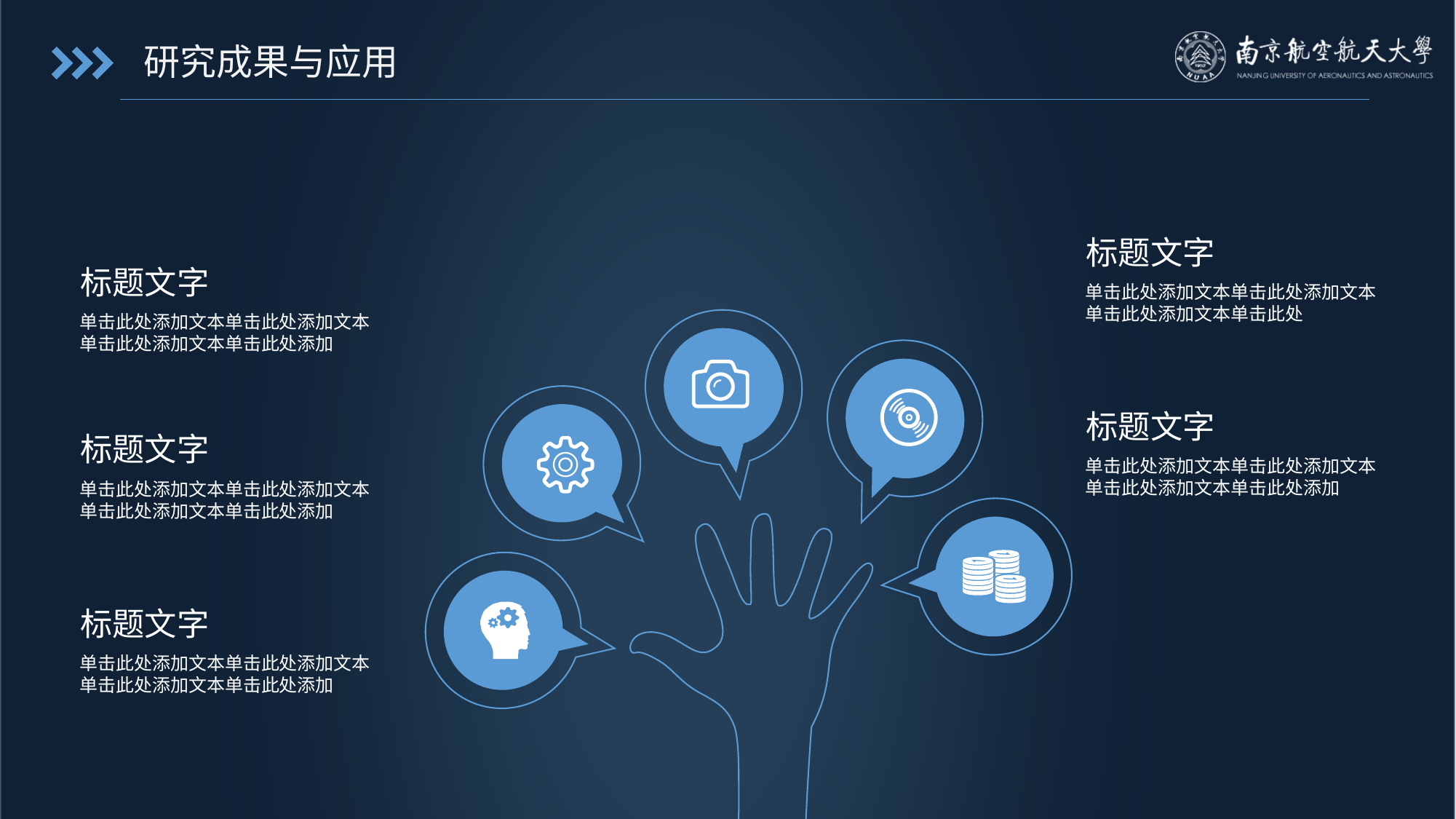

研究成果与应用
标题文字
单击此处添加文本单击此处添加文本
单击此处添加文本单击此处
标题文字
单击此处添加文本单击此处添加文本
单击此处添加文本单击此处添加

标题文字
单击此处添加文本单击此处添加文本
单击此处添加文本单击此处添加
标题文字
单击此处添加文本单击此处添加文本
单击此处添加文本单击此处添加

标题文字
单击此处添加文本单击此处添加文本
单击此处添加文本单击此处添加